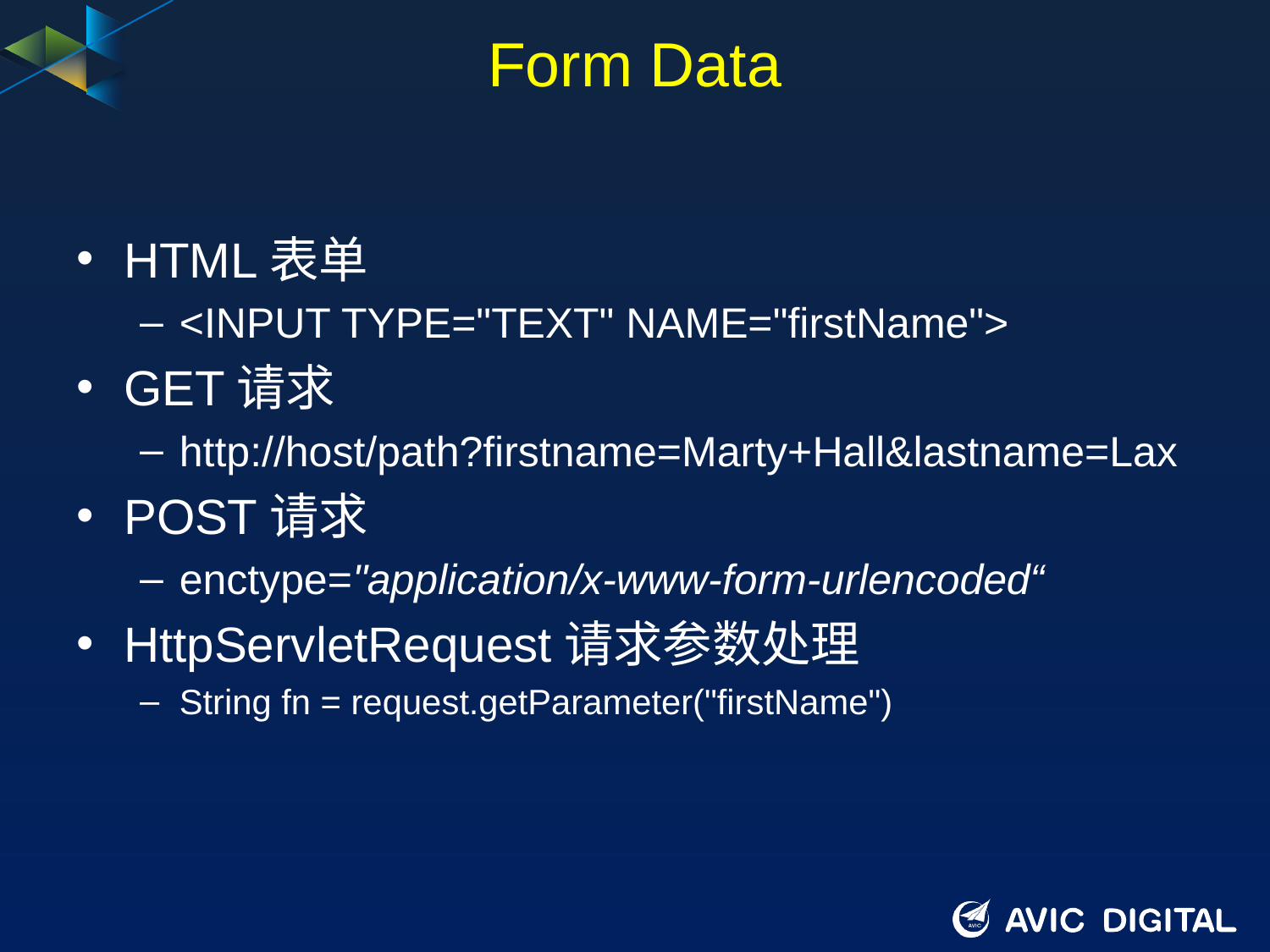

# Form Data
HTML表单
<INPUT TYPE="TEXT" NAME="firstName">
GET请求
http://host/path?firstname=Marty+Hall&lastname=Lax
POST请求
enctype="application/x-www-form-urlencoded“
HttpServletRequest请求参数处理
String fn = request.getParameter("firstName")